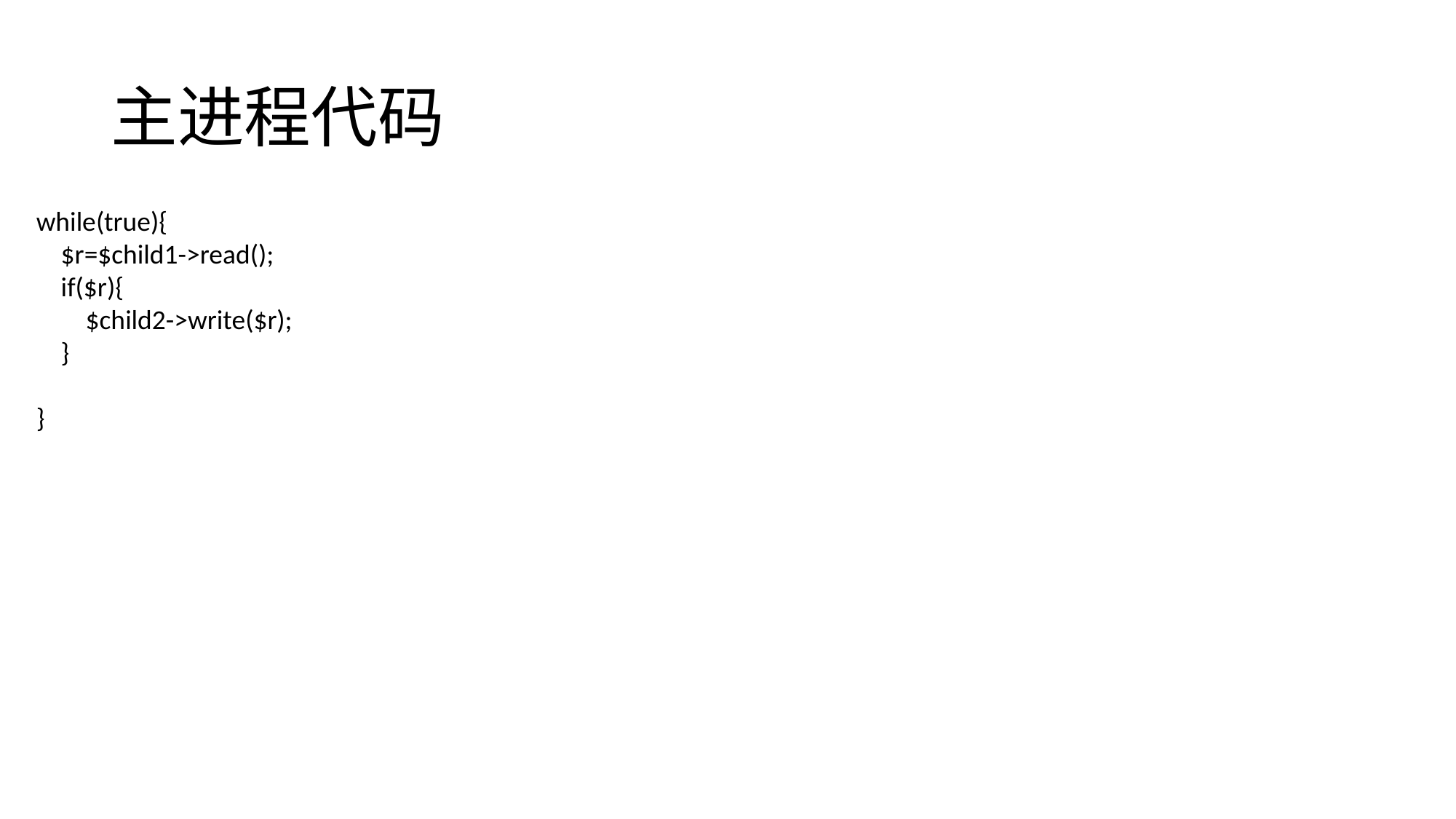

# 主进程代码
while(true){
    $r=$child1->read();
    if($r){
        $child2->write($r);
    }

}